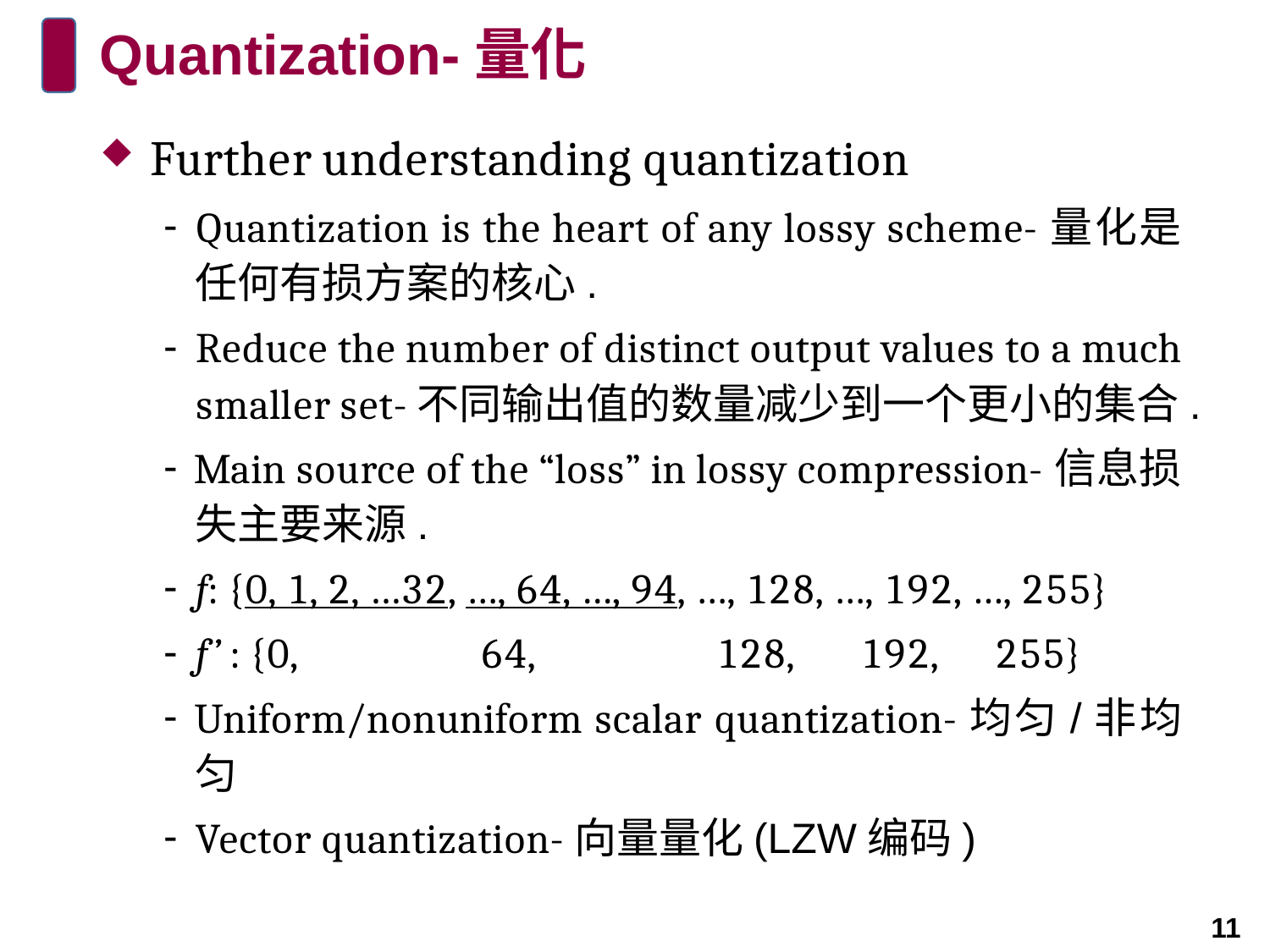

# Quantization-量化
Further understanding quantization
Quantization is the heart of any lossy scheme-量化是任何有损方案的核心.
Reduce the number of distinct output values to a much smaller set-不同输出值的数量减少到一个更小的集合.
Main source of the “loss” in lossy compression-信息损失主要来源.
f: {0, 1, 2, …32, …, 64, …, 94, …, 128, …, 192, …, 255}
f’ : {0,	                 64,	               128,       192,      255}
Uniform/nonuniform scalar quantization-均匀/非均匀
Vector quantization-向量量化(LZW编码)
11